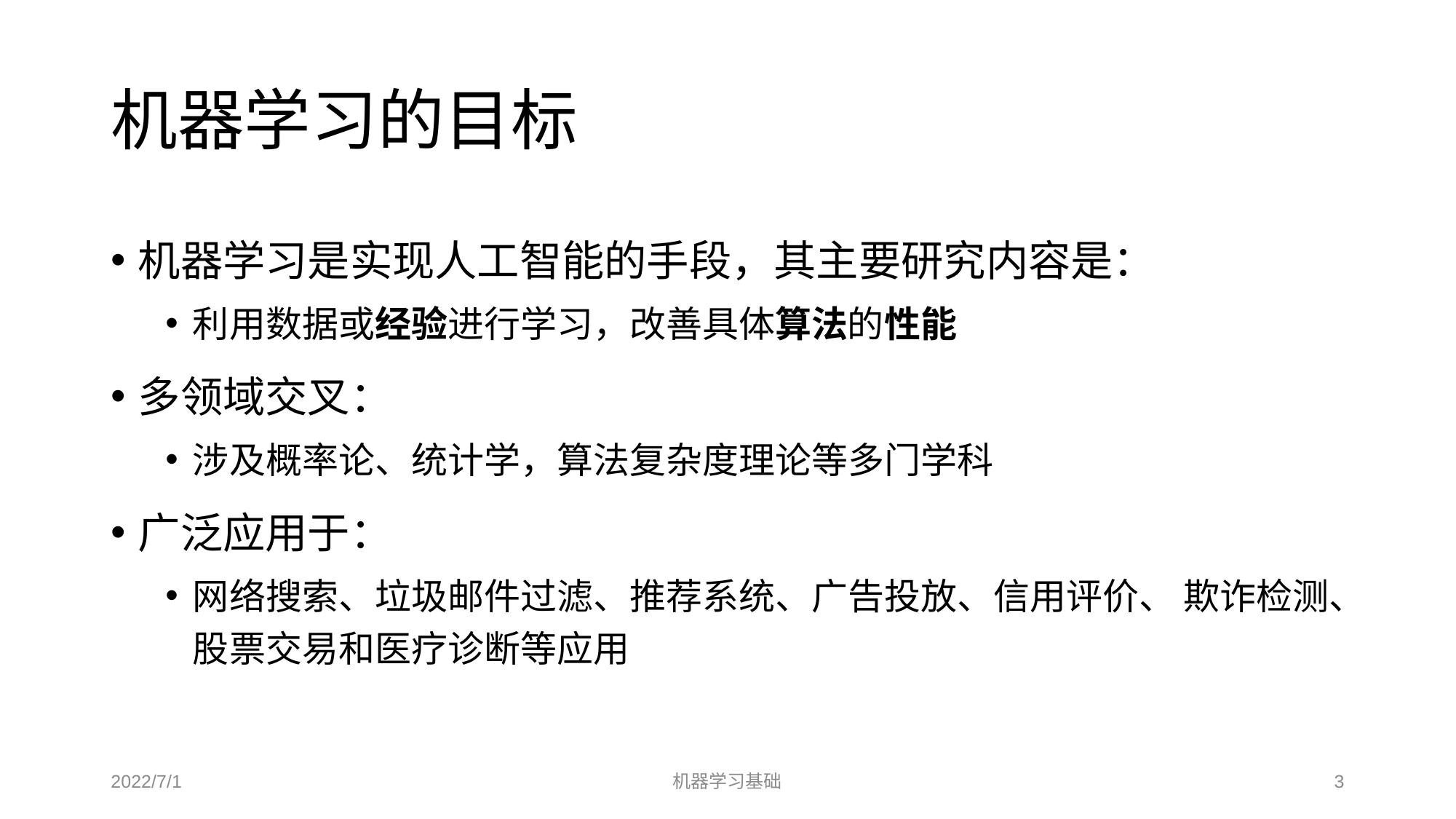

# 机器学习的目标
机器学习是实现人工智能的手段，其主要研究内容是：
利用数据或经验进行学习，改善具体算法的性能
多领域交叉：
涉及概率论、统计学，算法复杂度理论等多门学科
广泛应用于：
网络搜索、垃圾邮件过滤、推荐系统、广告投放、信用评价、 欺诈检测、股票交易和医疗诊断等应用
2022/7/1
机器学习基础
3